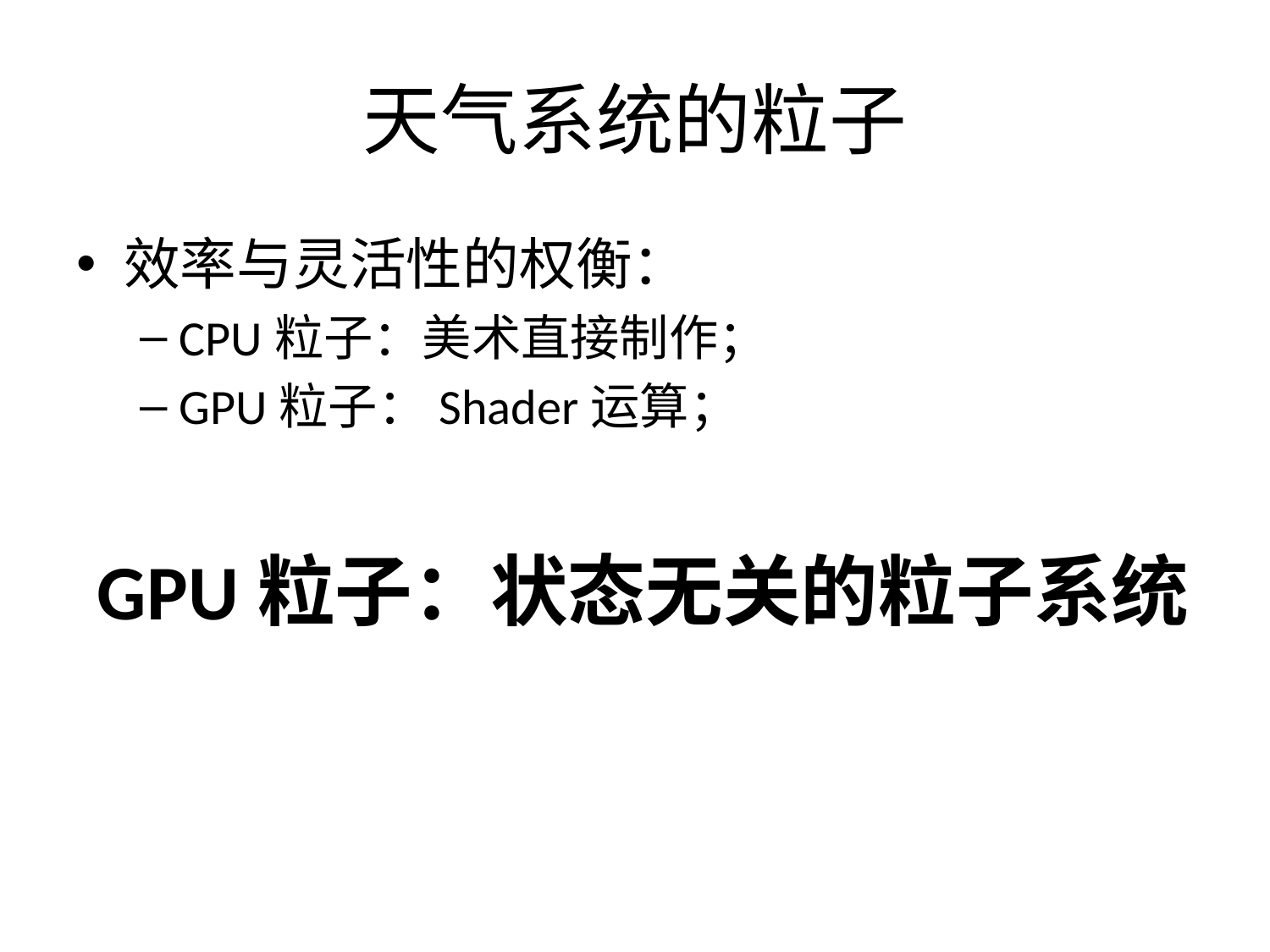

# 天气系统的粒子
效率与灵活性的权衡：
CPU粒子：美术直接制作；
GPU粒子：Shader运算；

GPU粒子：状态无关的粒子系统